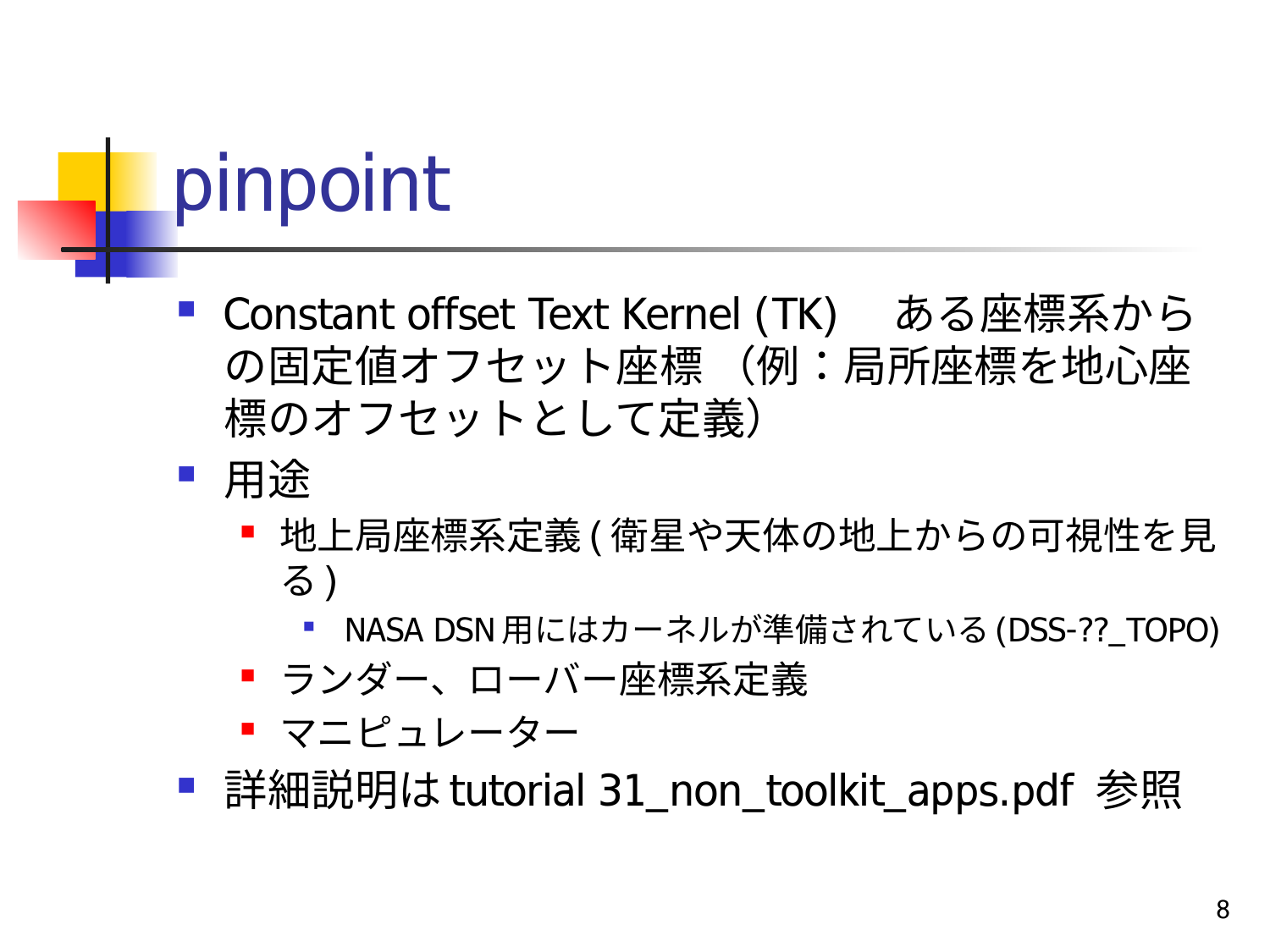

# pinpoint
Constant offset Text Kernel (TK)　ある座標系からの固定値オフセット座標 （例：局所座標を地心座標のオフセットとして定義）
用途
地上局座標系定義(衛星や天体の地上からの可視性を見る)
 NASA DSN用にはカーネルが準備されている(DSS-??_TOPO)
ランダー、ローバー座標系定義
マニピュレーター
詳細説明はtutorial 31_non_toolkit_apps.pdf 参照

8